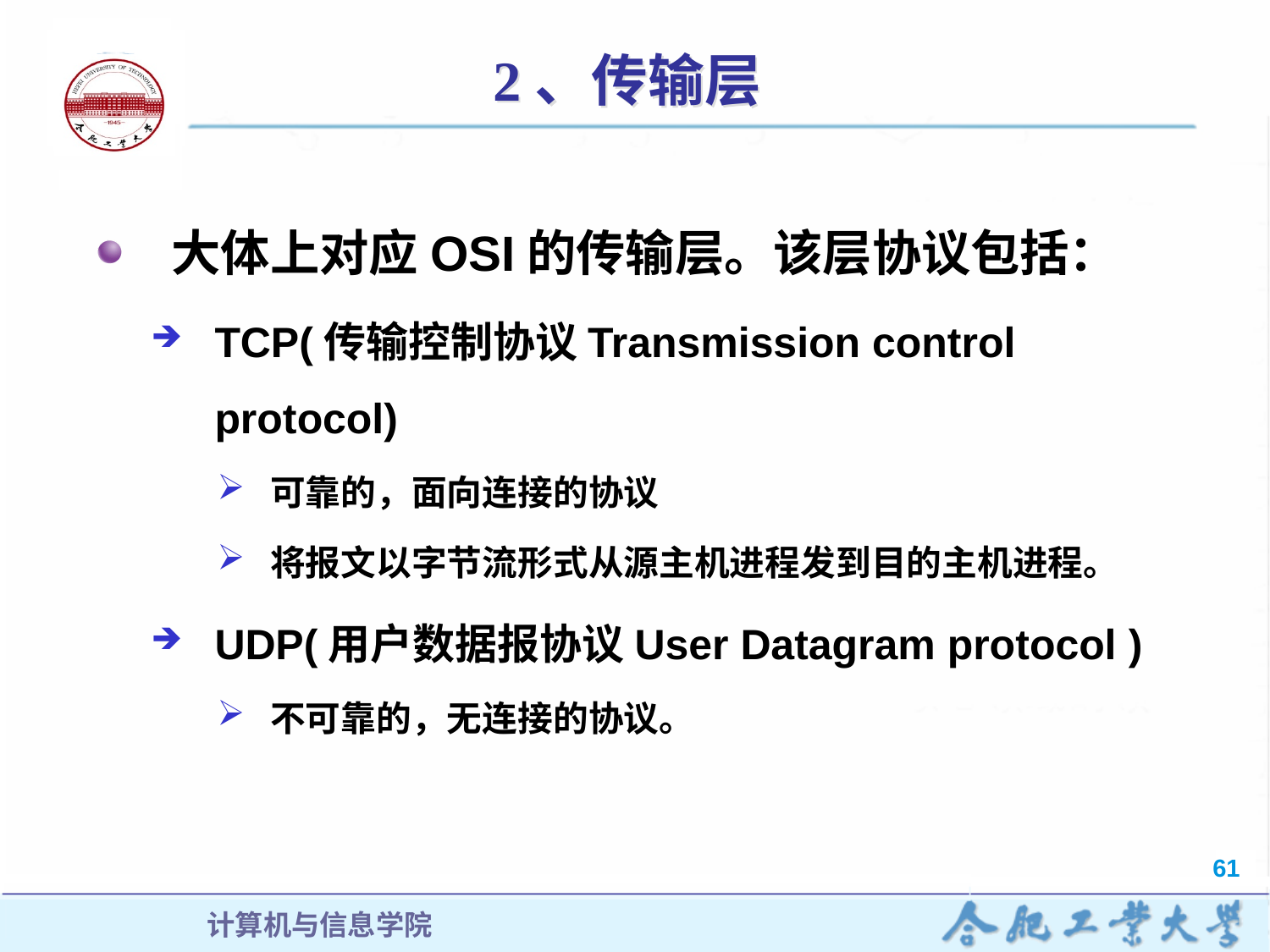

# 2、传输层
大体上对应OSI的传输层。该层协议包括：
TCP(传输控制协议Transmission control protocol)
可靠的，面向连接的协议
将报文以字节流形式从源主机进程发到目的主机进程。
UDP(用户数据报协议User Datagram protocol )
不可靠的，无连接的协议。